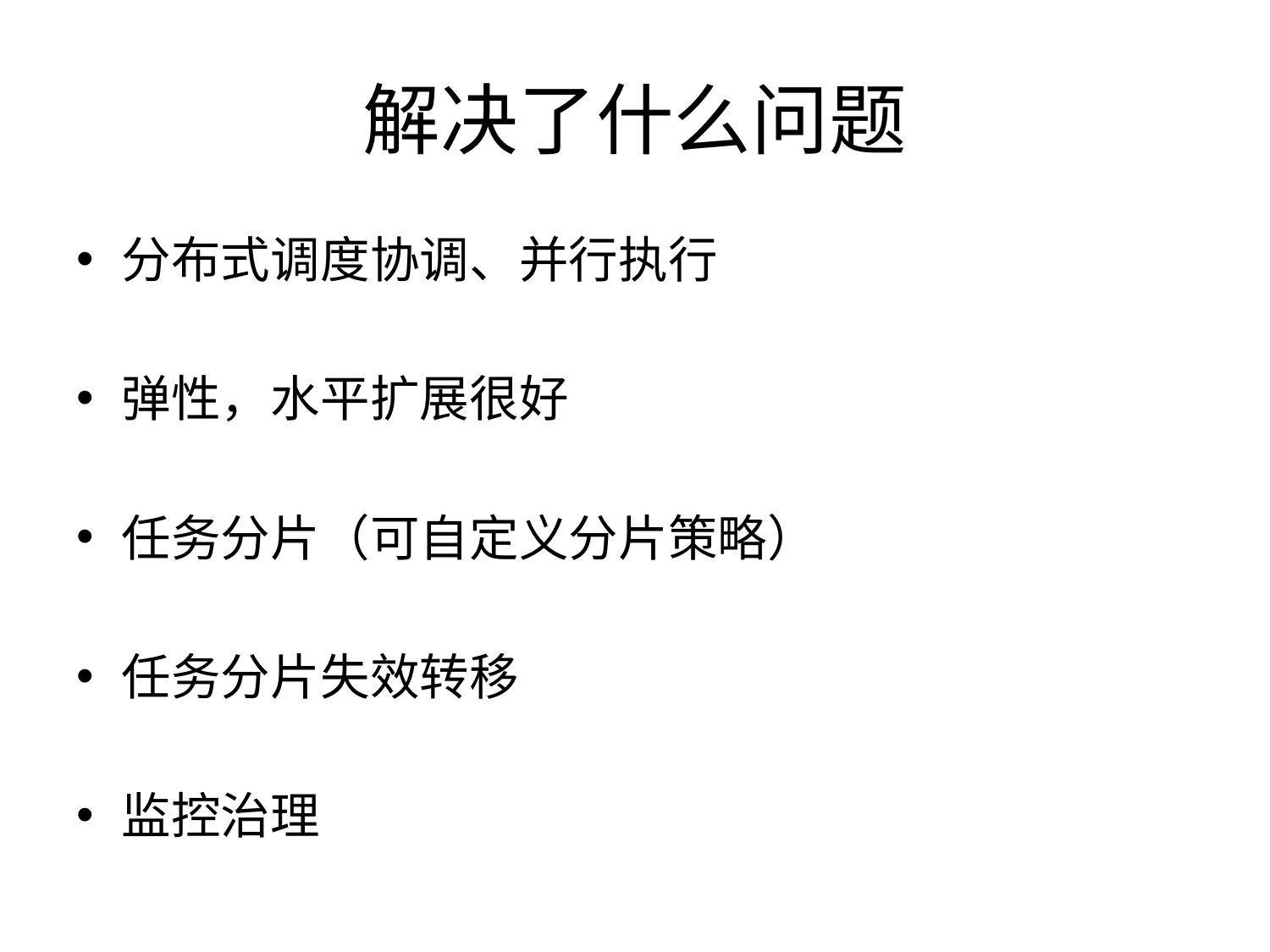

# 解决了什么问题
分布式调度协调、并行执行

弹性，水平扩展很好

任务分片（可自定义分片策略）

任务分片失效转移

监控治理